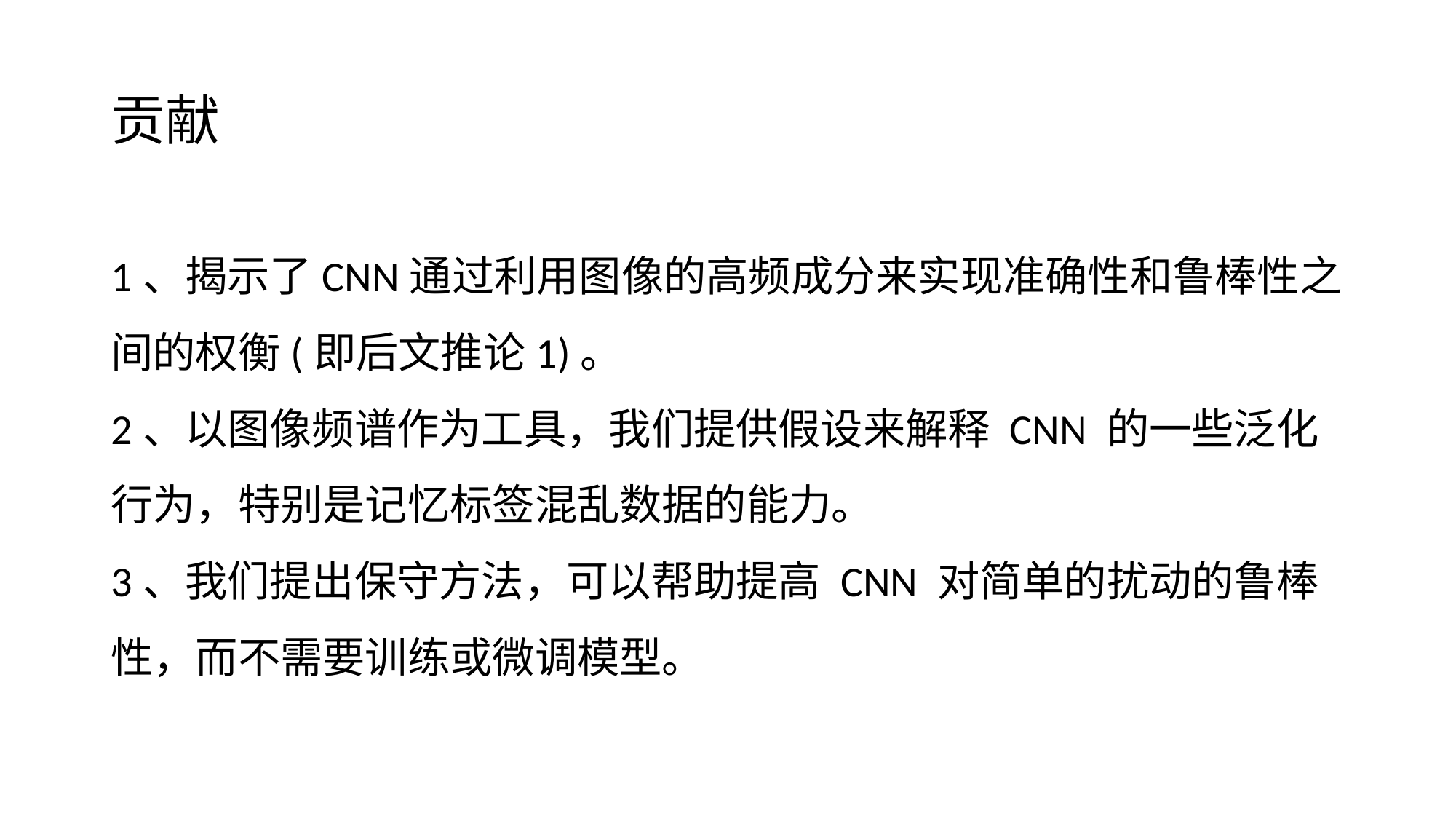

# 贡献
1、揭示了CNN通过利用图像的高频成分来实现准确性和鲁棒性之间的权衡(即后文推论1)。
2、以图像频谱作为工具，我们提供假设来解释 CNN 的一些泛化行为，特别是记忆标签混乱数据的能力。
3、我们提出保守方法，可以帮助提高 CNN 对简单的扰动的鲁棒性，而不需要训练或微调模型。